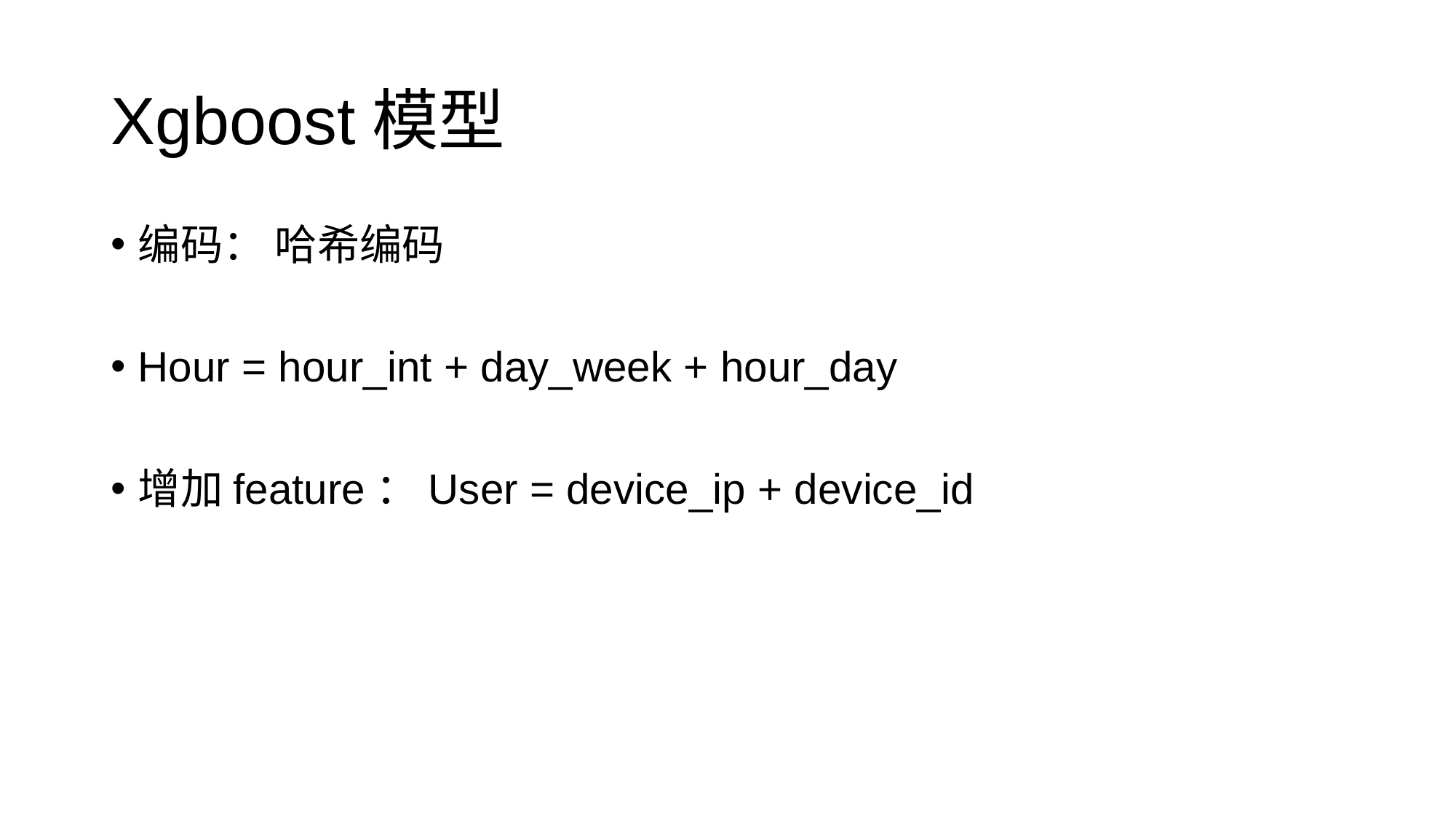

# Xgboost模型
编码： 哈希编码

Hour = hour_int + day_week + hour_day

增加feature：User = device_ip + device_id